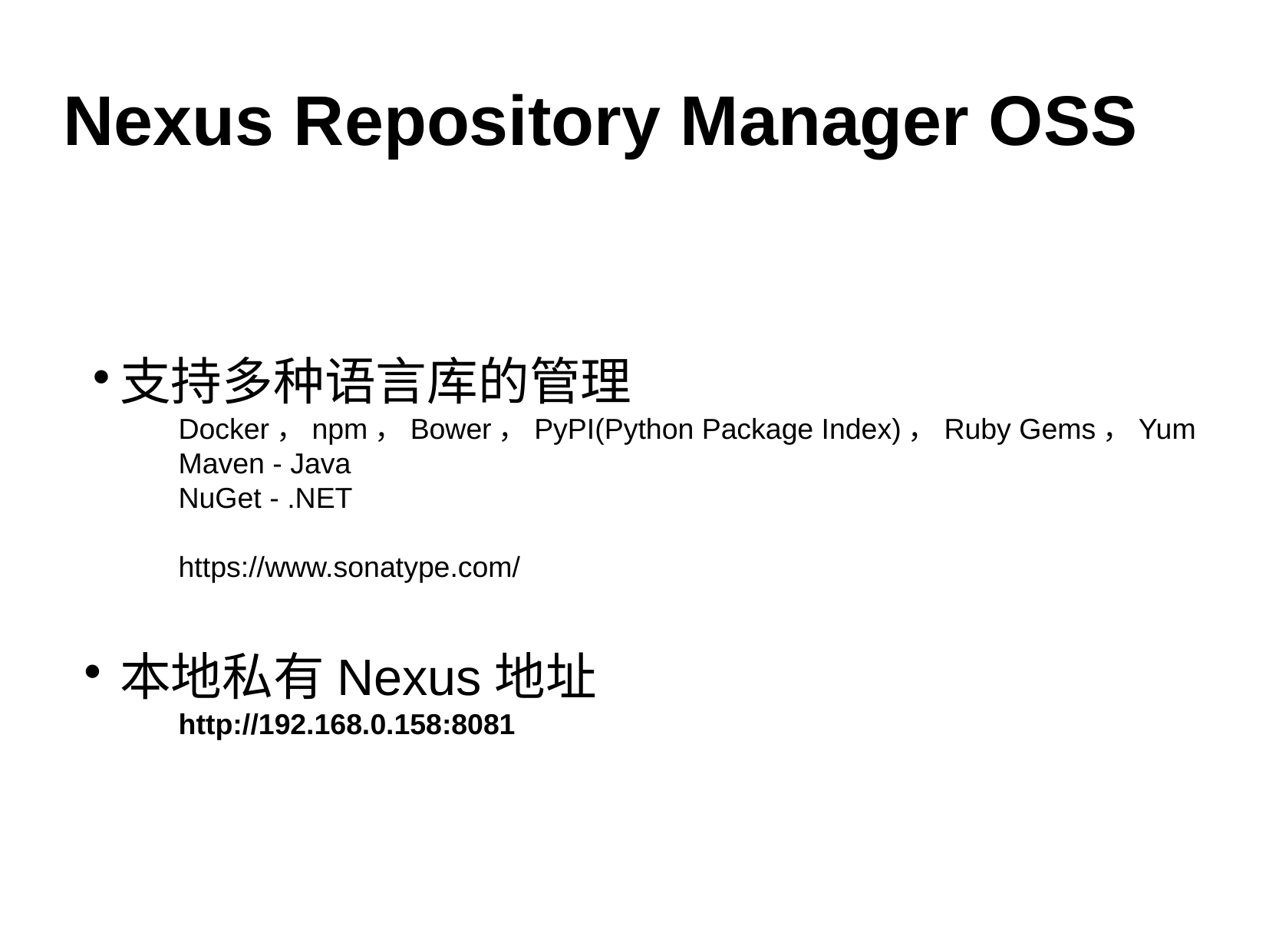

Nexus Repository Manager OSS
支持多种语言库的管理
	Docker，npm，Bower，PyPI(Python Package Index)，Ruby Gems，Yum
	Maven - Java
	NuGet - .NET

  	https://www.sonatype.com/
本地私有Nexus地址
 	http://192.168.0.158:8081